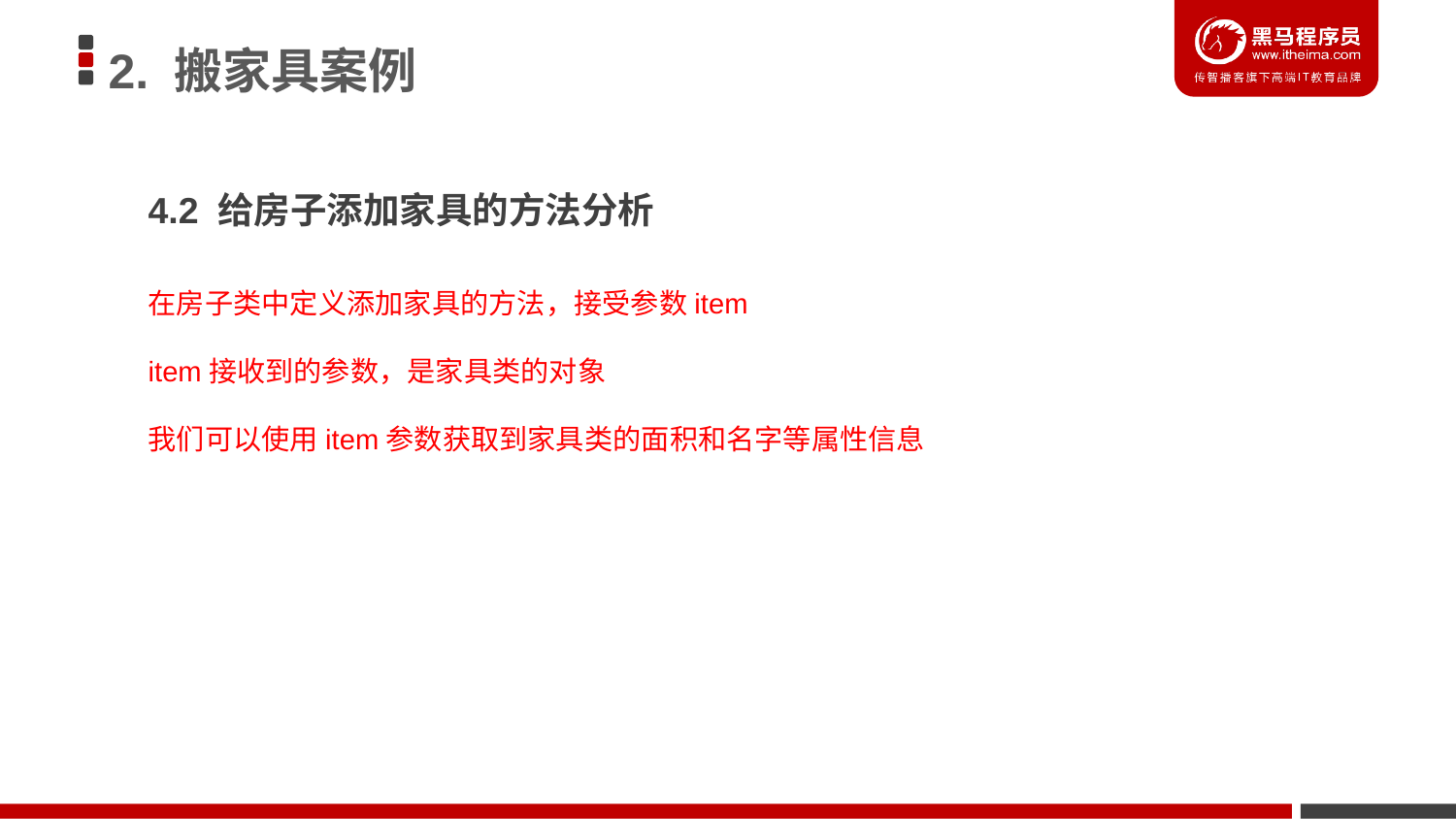

2. 搬家具案例
4.2 给房子添加家具的方法分析
在房子类中定义添加家具的方法，接受参数item

item接收到的参数，是家具类的对象

我们可以使用item参数获取到家具类的面积和名字等属性信息